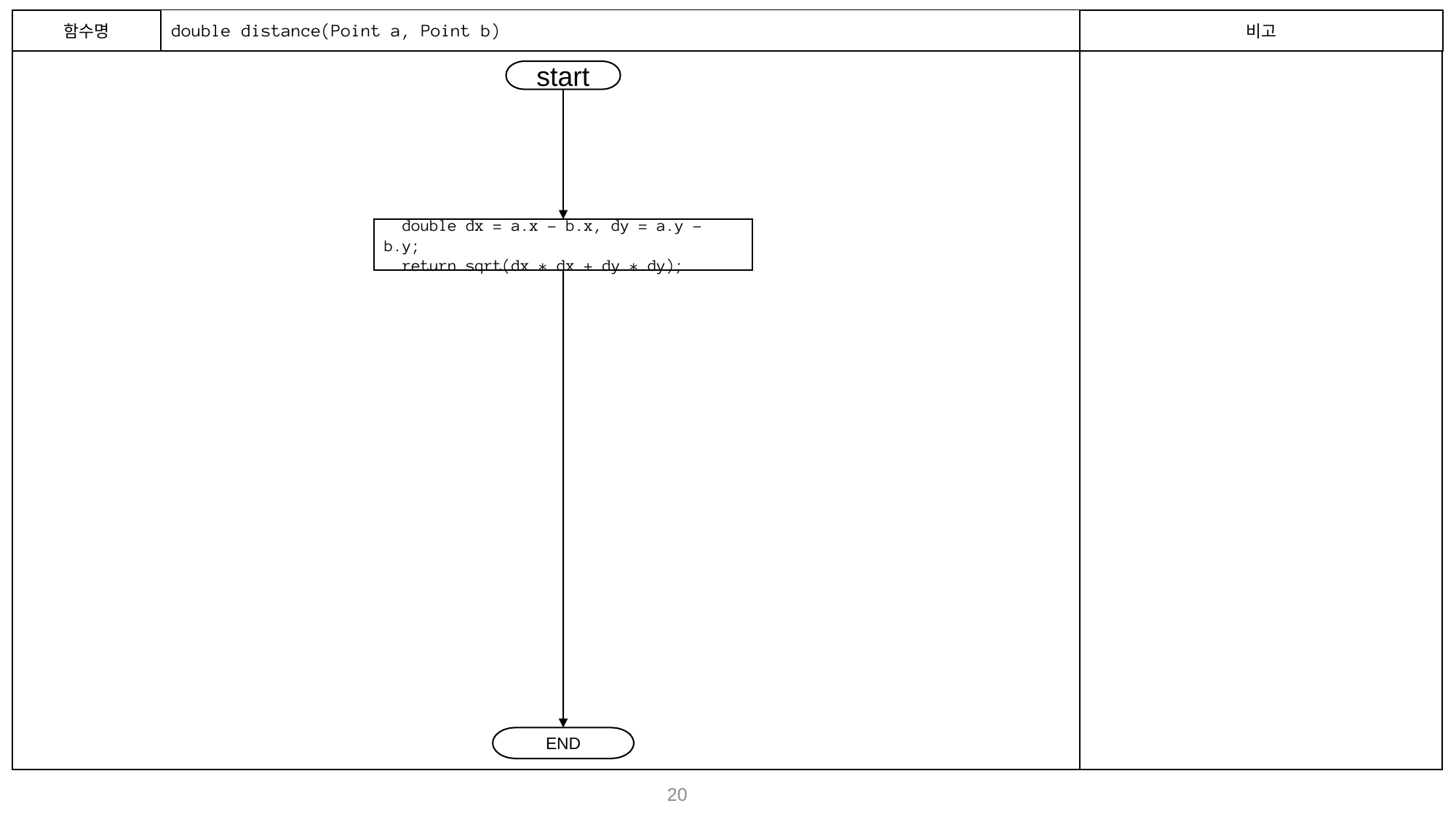

함수명
# double distance(Point a, Point b)
비고

start
  double dx = a.x - b.x, dy = a.y - b.y;
  return sqrt(dx * dx + dy * dy);
END
20